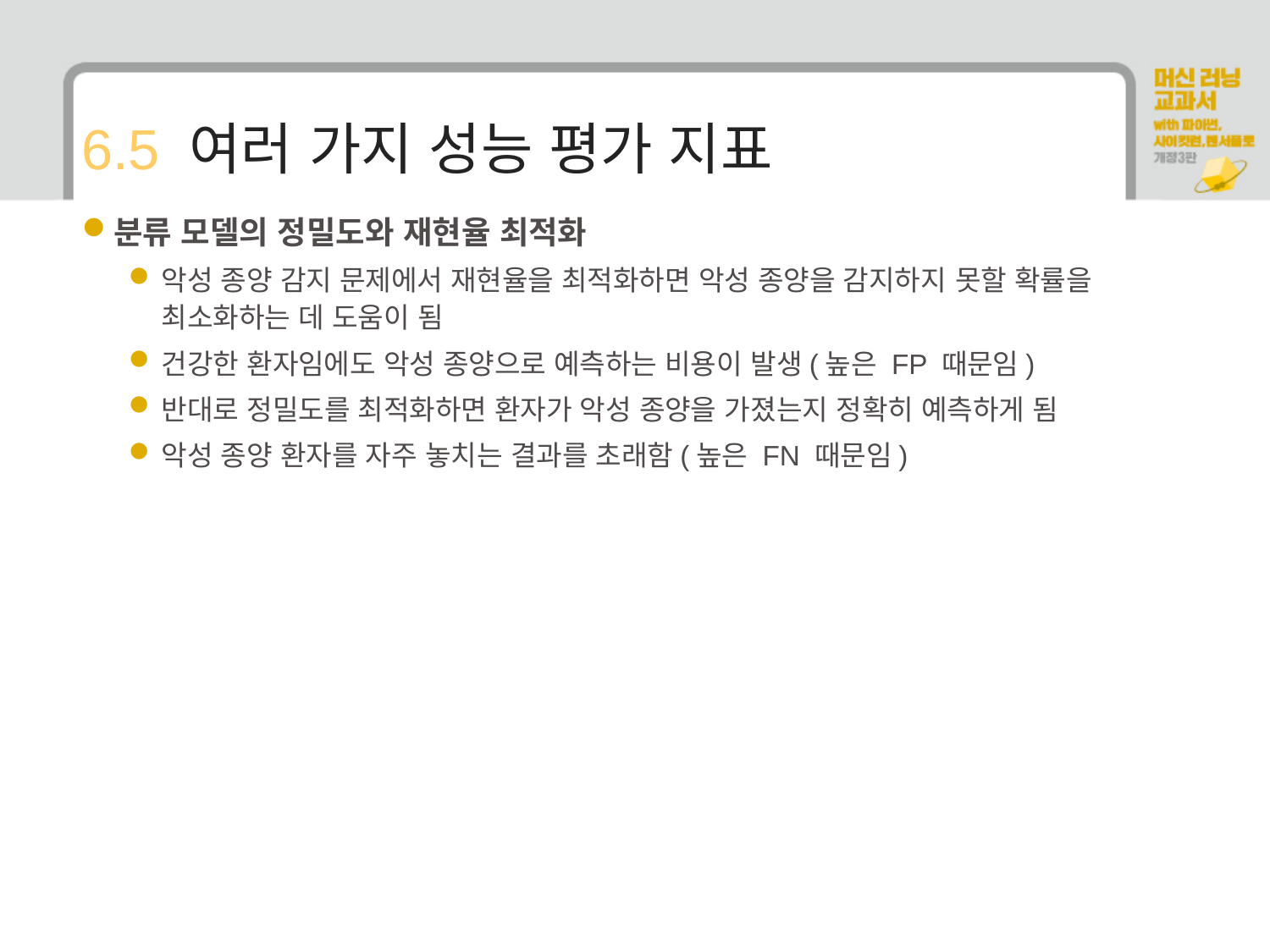

# 6.5 여러 가지 성능 평가 지표
분류 모델의 정밀도와 재현율 최적화
악성 종양 감지 문제에서 재현율을 최적화하면 악성 종양을 감지하지 못할 확률을 최소화하는 데 도움이 됨
건강한 환자임에도 악성 종양으로 예측하는 비용이 발생(높은 FP 때문임)
반대로 정밀도를 최적화하면 환자가 악성 종양을 가졌는지 정확히 예측하게 됨
악성 종양 환자를 자주 놓치는 결과를 초래함(높은 FN 때문임)